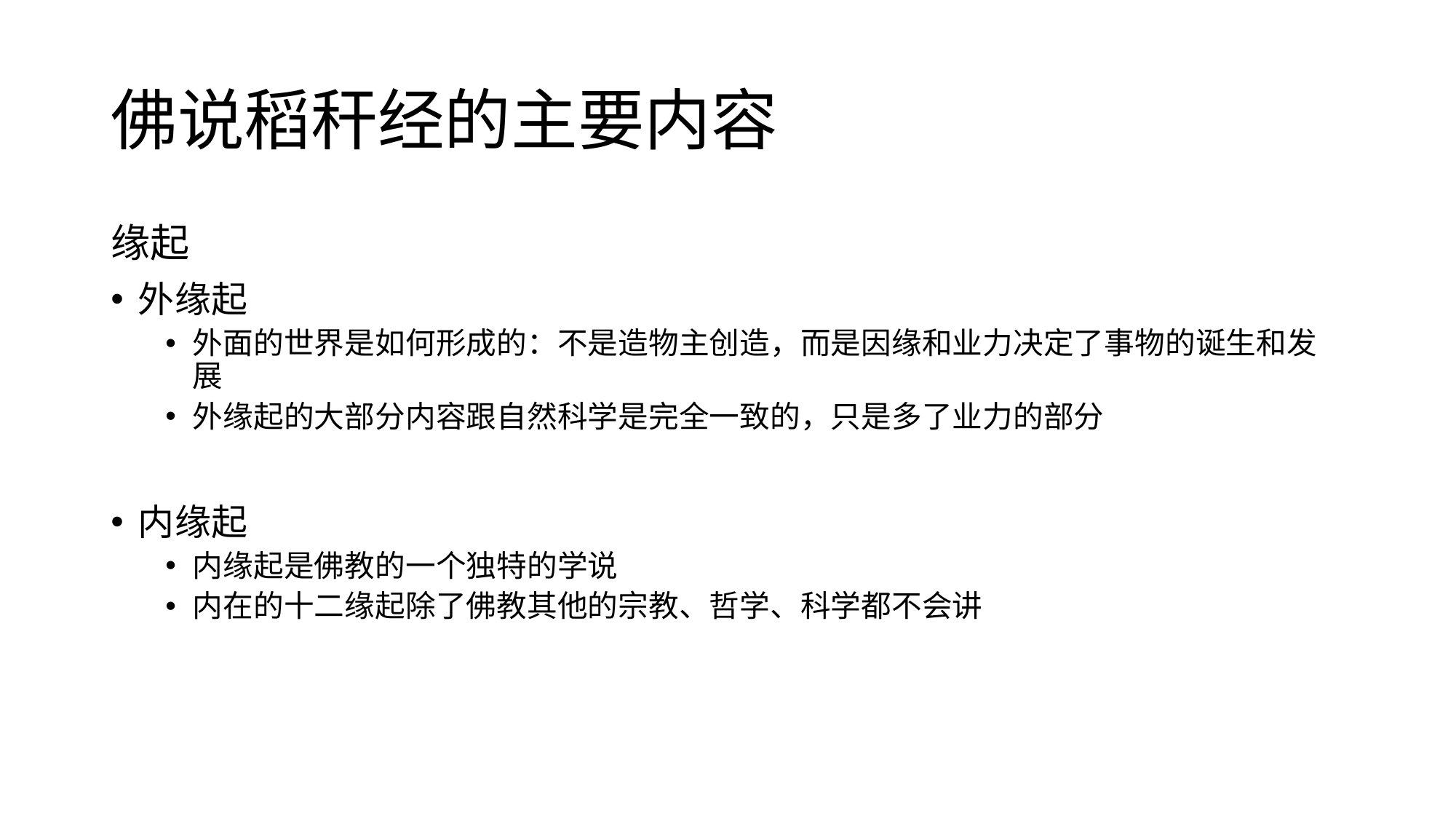

# 佛说稻秆经的主要内容
缘起
外缘起
外面的世界是如何形成的：不是造物主创造，而是因缘和业力决定了事物的诞生和发展
外缘起的大部分内容跟自然科学是完全一致的，只是多了业力的部分

内缘起
内缘起是佛教的一个独特的学说
内在的十二缘起除了佛教其他的宗教、哲学、科学都不会讲